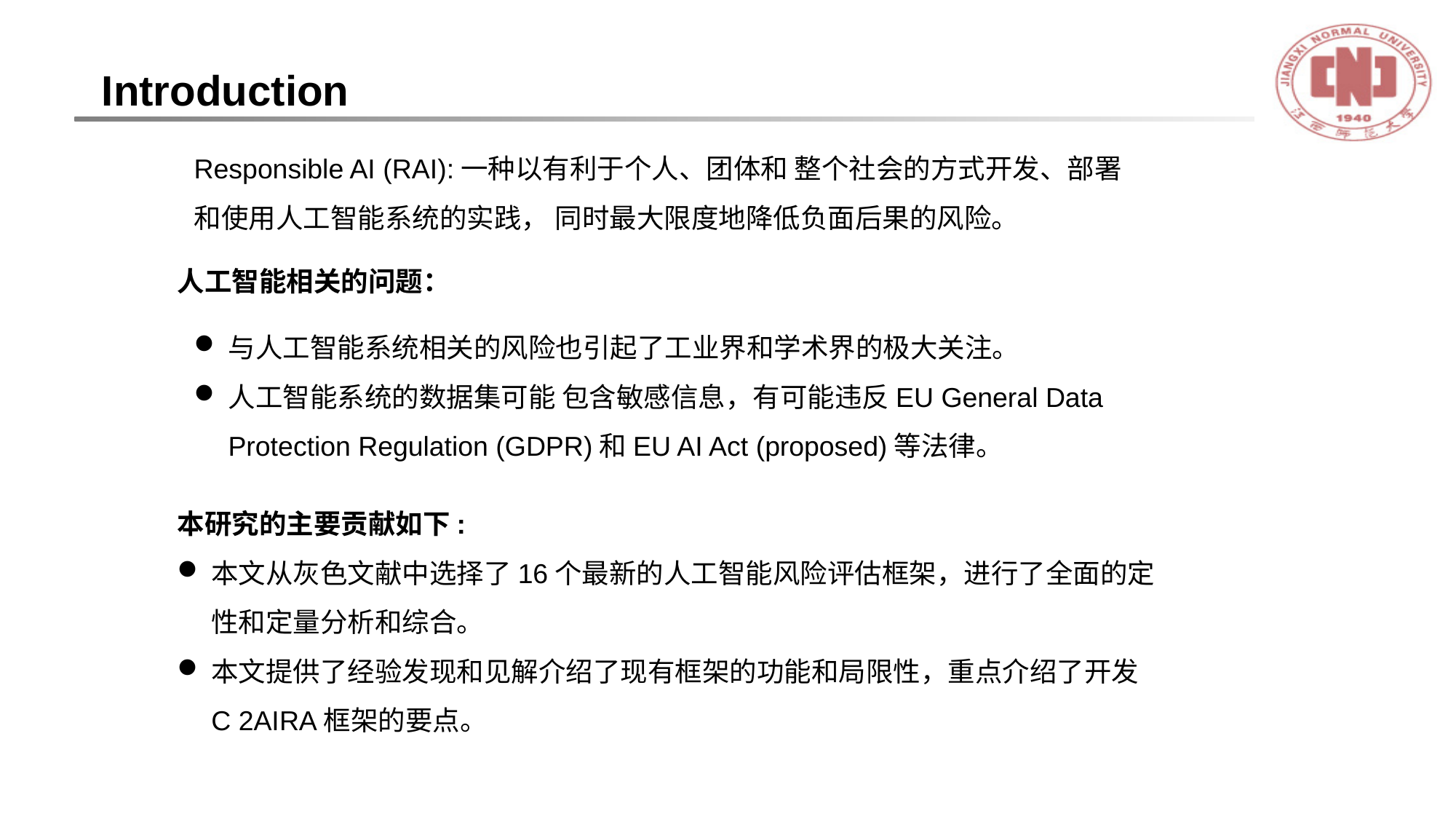

Introduction
Responsible AI (RAI):一种以有利于个人、团体和 整个社会的方式开发、部署和使用人工智能系统的实践， 同时最大限度地降低负面后果的风险。
人工智能相关的问题：
与人工智能系统相关的风险也引起了工业界和学术界的极大关注。
人工智能系统的数据集可能 包含敏感信息，有可能违反EU General Data Protection Regulation (GDPR)和EU AI Act (proposed)等法律。
本研究的主要贡献如下:
本文从灰色文献中选择了16个最新的人工智能风险评估框架，进行了全面的定性和定量分析和综合。
本文提供了经验发现和见解介绍了现有框架的功能和局限性，重点介绍了开发C 2AIRA框架的要点。